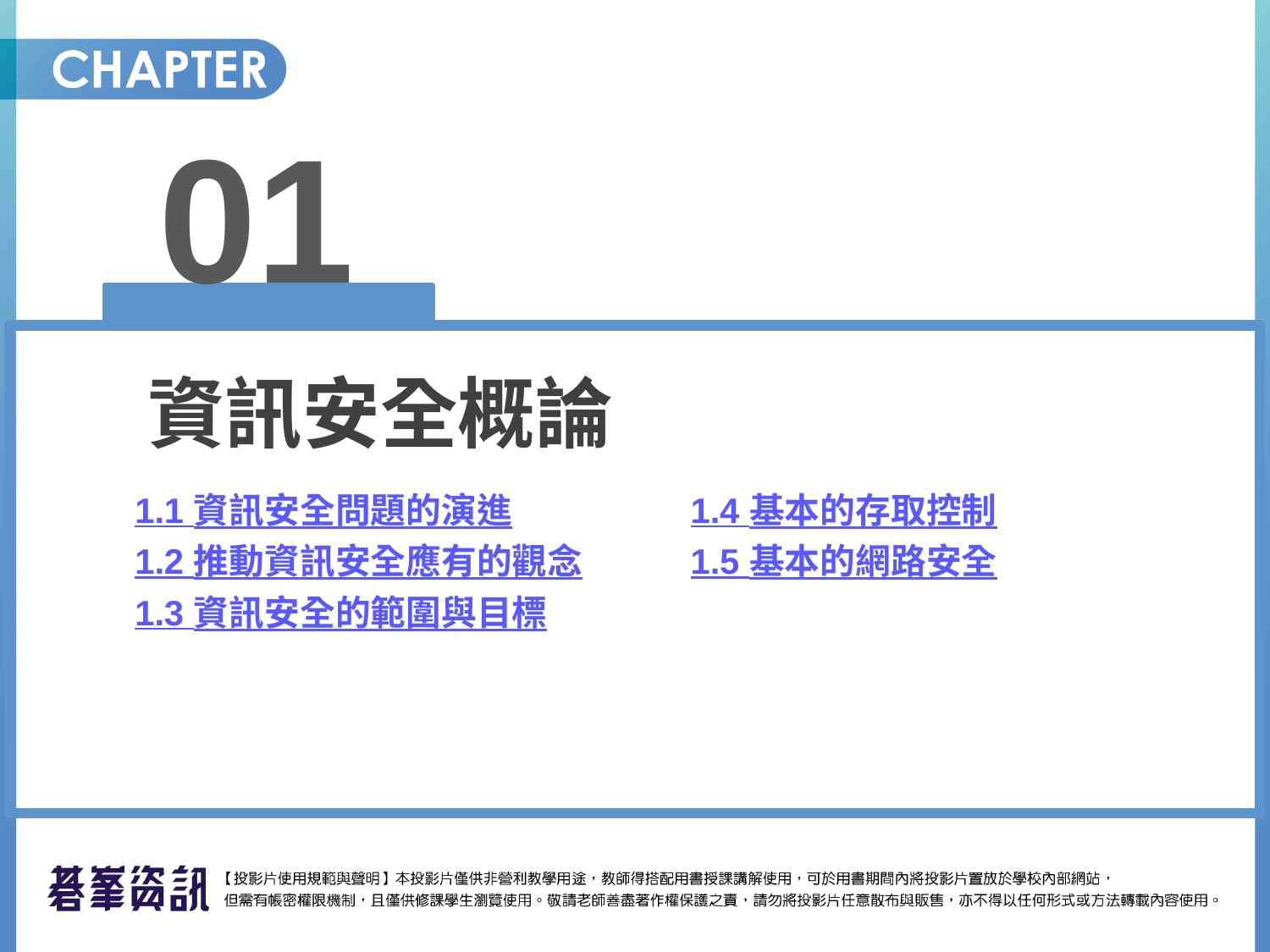

01
資訊安全概論
1.1 資訊安全問題的演進
1.2 推動資訊安全應有的觀念
1.3 資訊安全的範圍與目標
1.4 基本的存取控制
1.5 基本的網路安全